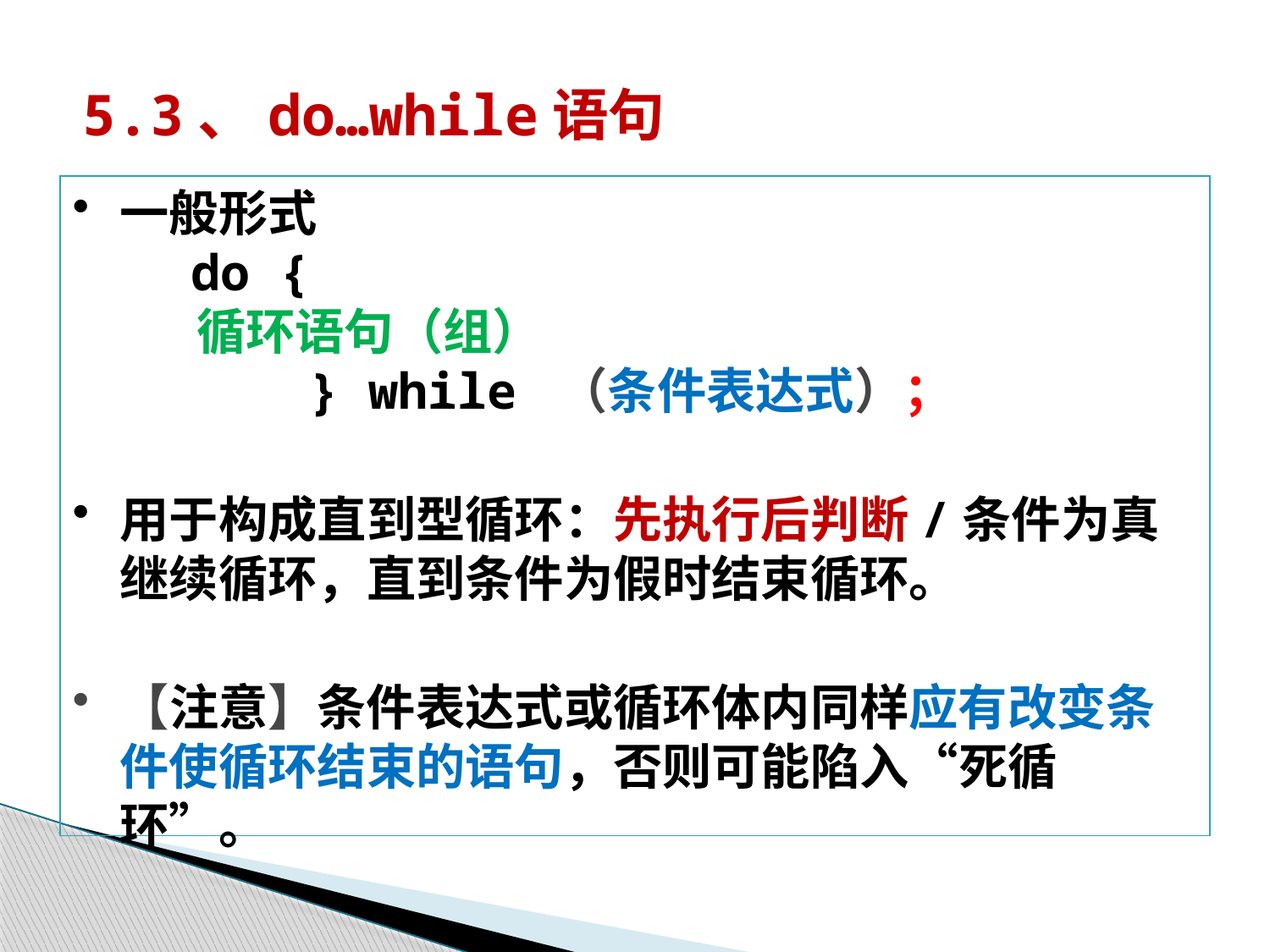

# 5.3、do…while语句
一般形式
    do {
          循环语句（组）
        } while （条件表达式）；

用于构成直到型循环：先执行后判断/条件为真继续循环，直到条件为假时结束循环。

【注意】条件表达式或循环体内同样应有改变条件使循环结束的语句，否则可能陷入“死循环”。